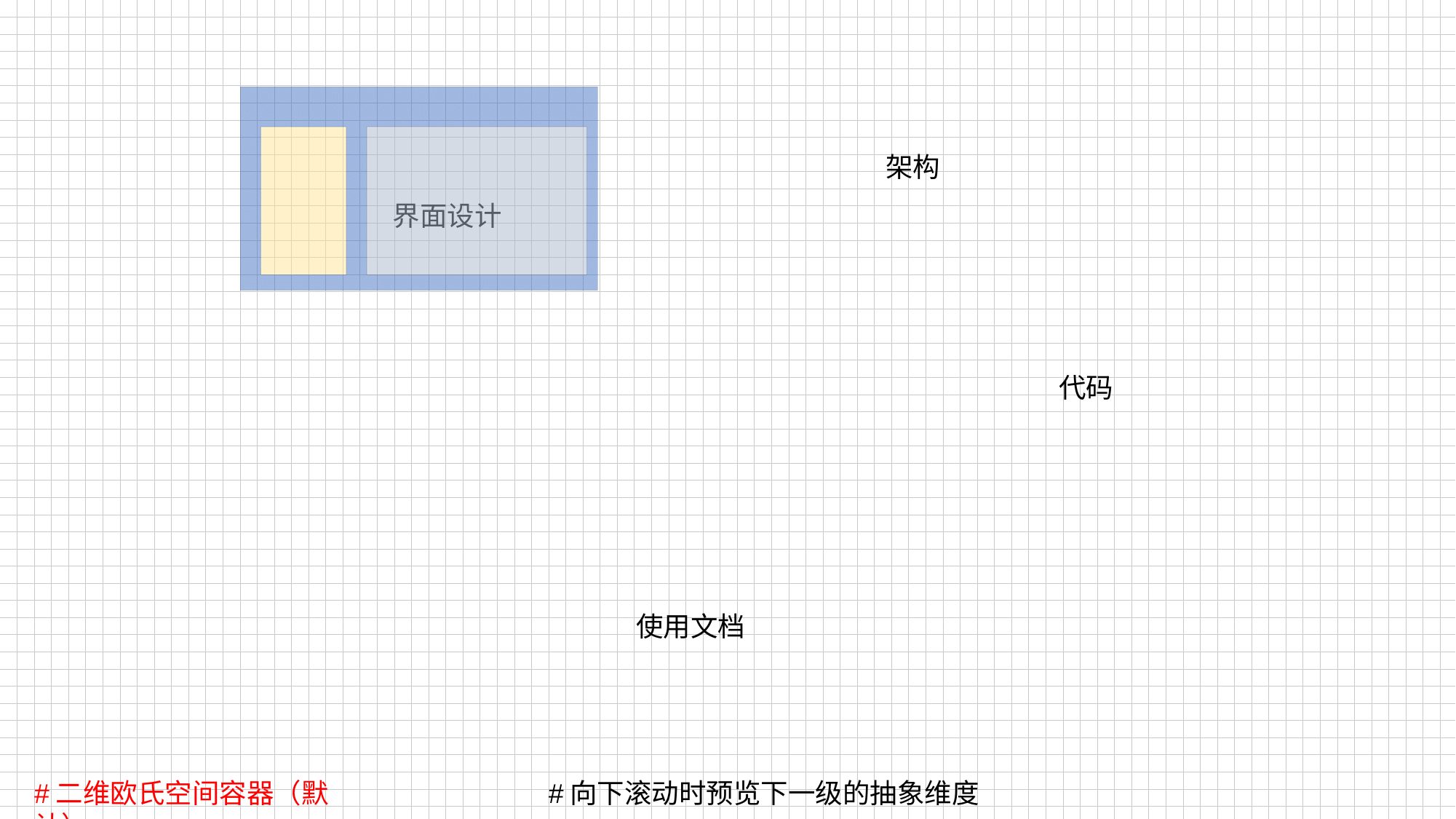

架构
界面设计
代码
使用文档
#二维欧氏空间容器（默认）
#向下滚动时预览下一级的抽象维度